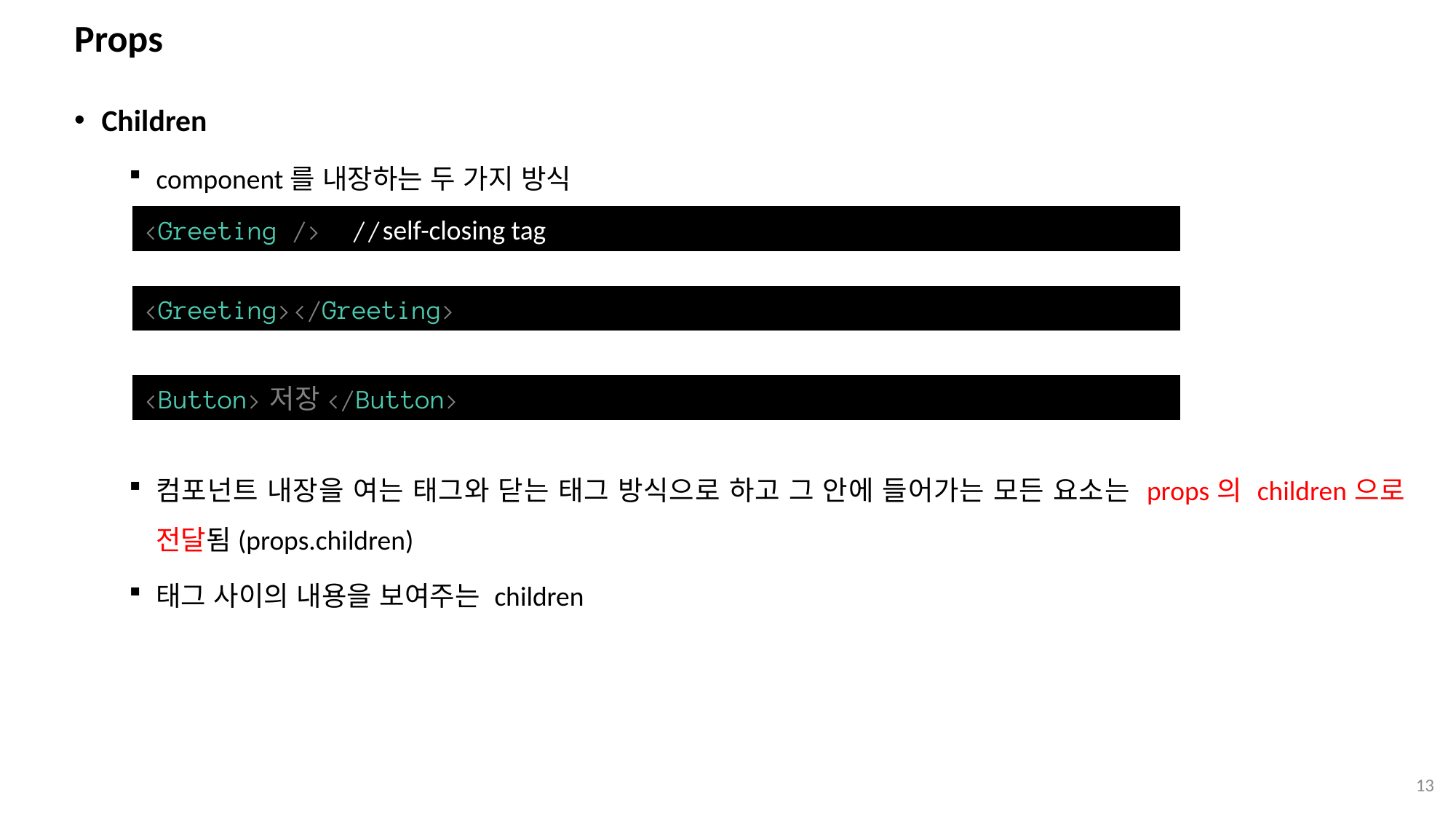

# Props
Children
component를 내장하는 두 가지 방식

컴포넌트 내장을 여는 태그와 닫는 태그 방식으로 하고 그 안에 들어가는 모든 요소는 props의 children으로 전달됨(props.children)
태그 사이의 내용을 보여주는 children

<Greeting />  //self-closing tag
<Greeting></Greeting>
<Button>저장</Button>
13